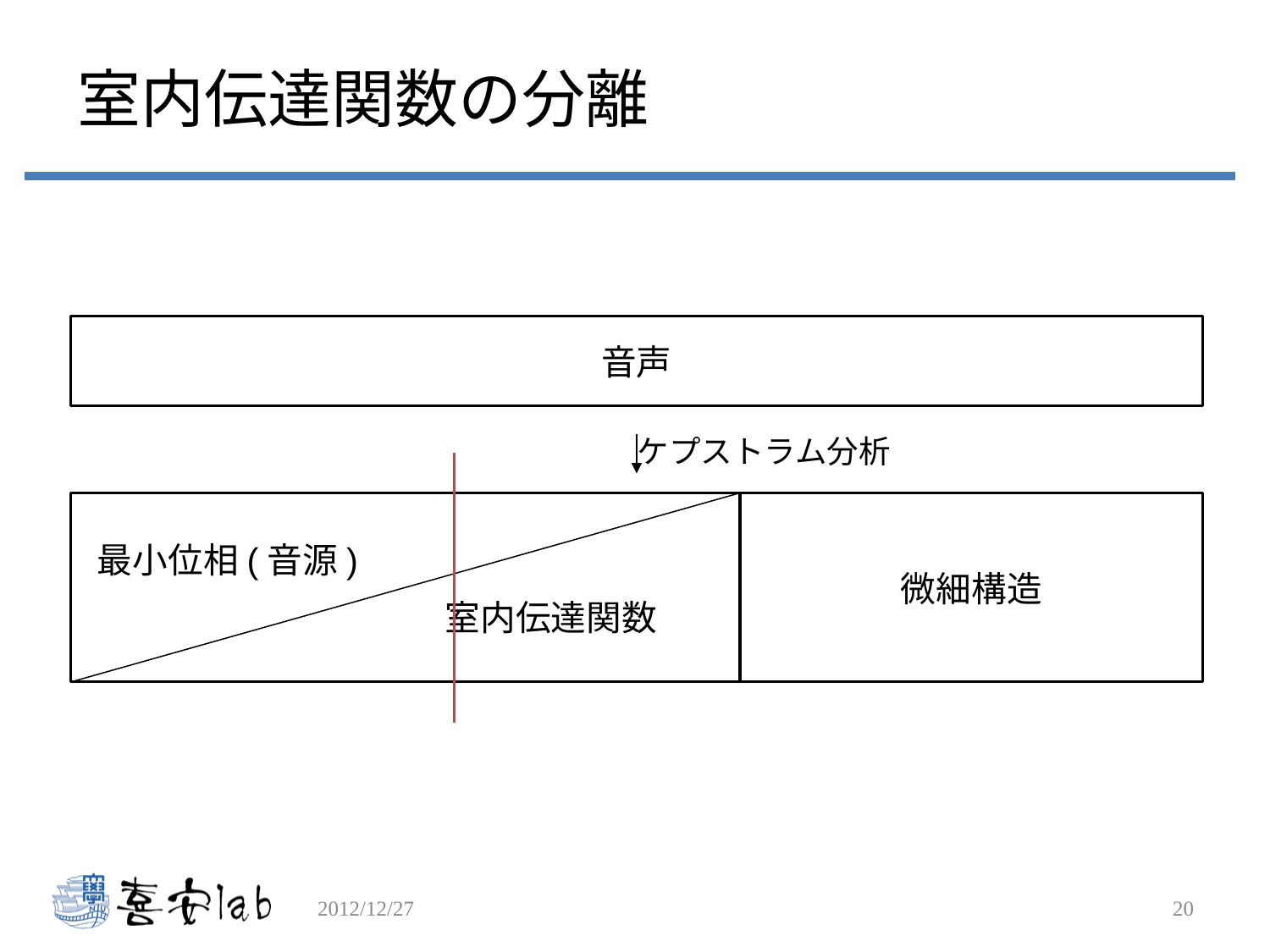

# 室内伝達関数の分離
音声
ケプストラム分析

最小位相(音源)
室内伝達関数
微細構造
2012/12/27
20